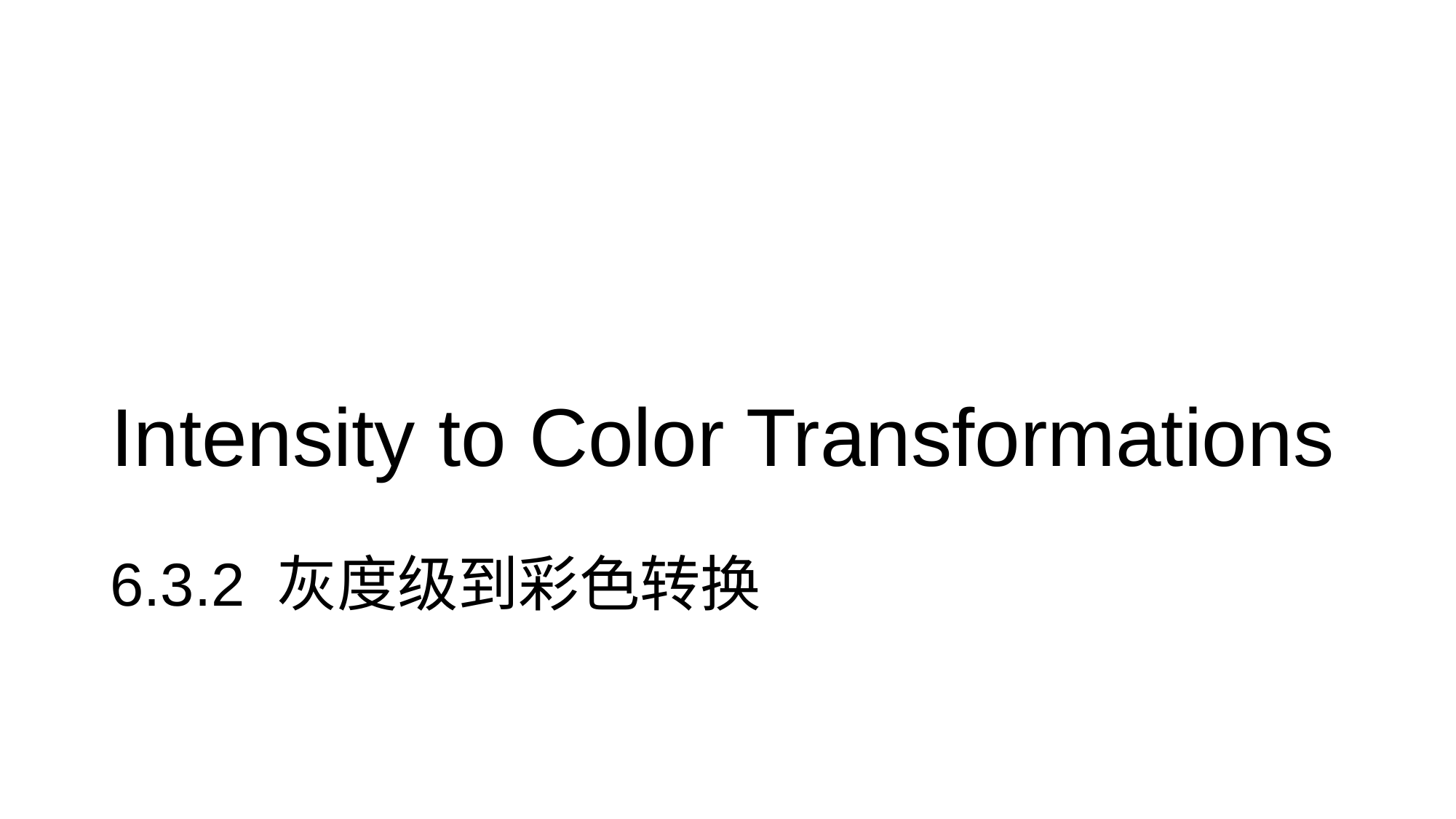

# Intensity to Color Transformations
6.3.2 灰度级到彩色转换